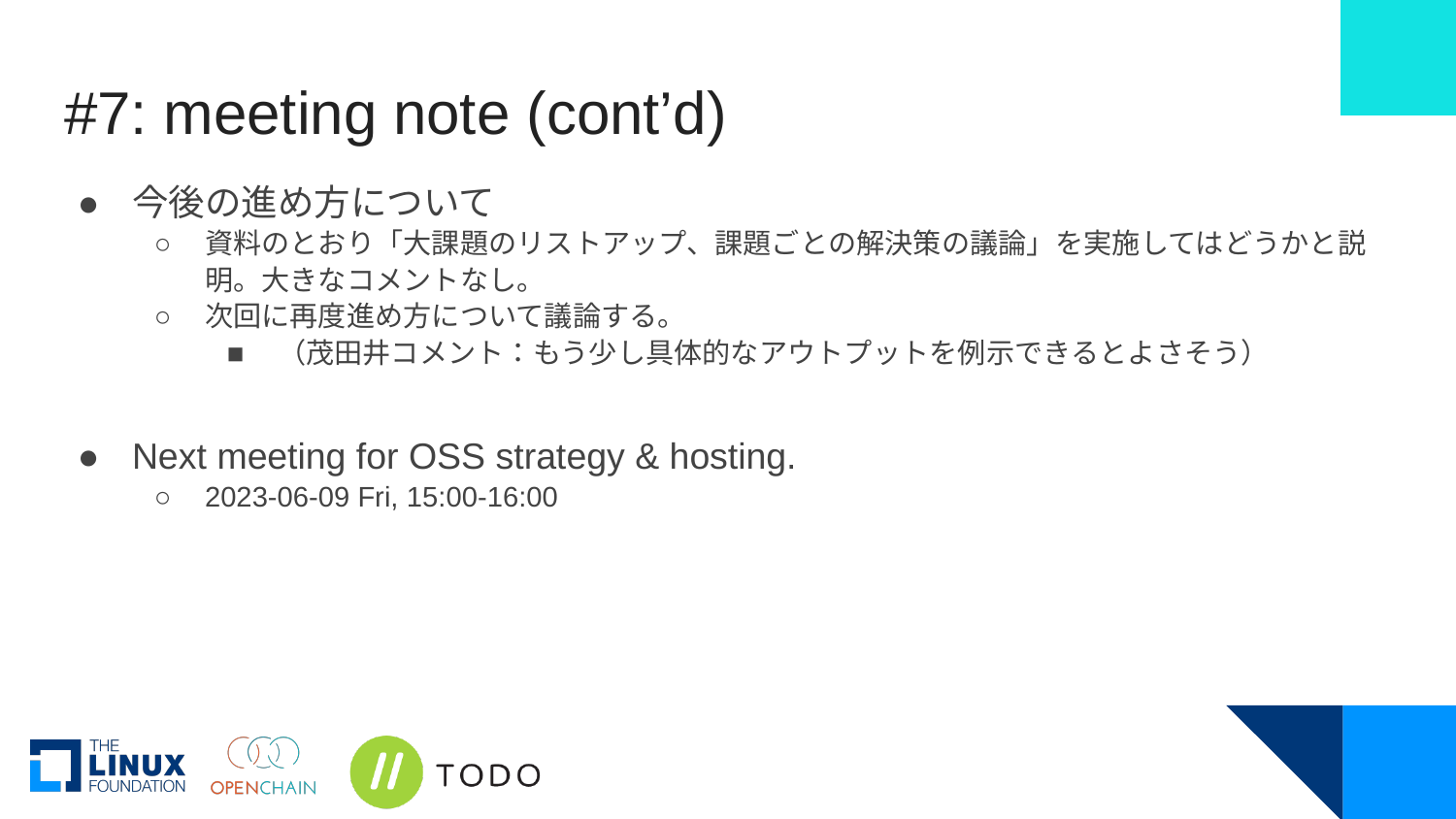

# #7: meeting note (cont’d)
今後の進め方について
資料のとおり「大課題のリストアップ、課題ごとの解決策の議論」を実施してはどうかと説明。大きなコメントなし。
次回に再度進め方について議論する。
（茂田井コメント：もう少し具体的なアウトプットを例示できるとよさそう）

Next meeting for OSS strategy & hosting.
2023-06-09 Fri, 15:00-16:00